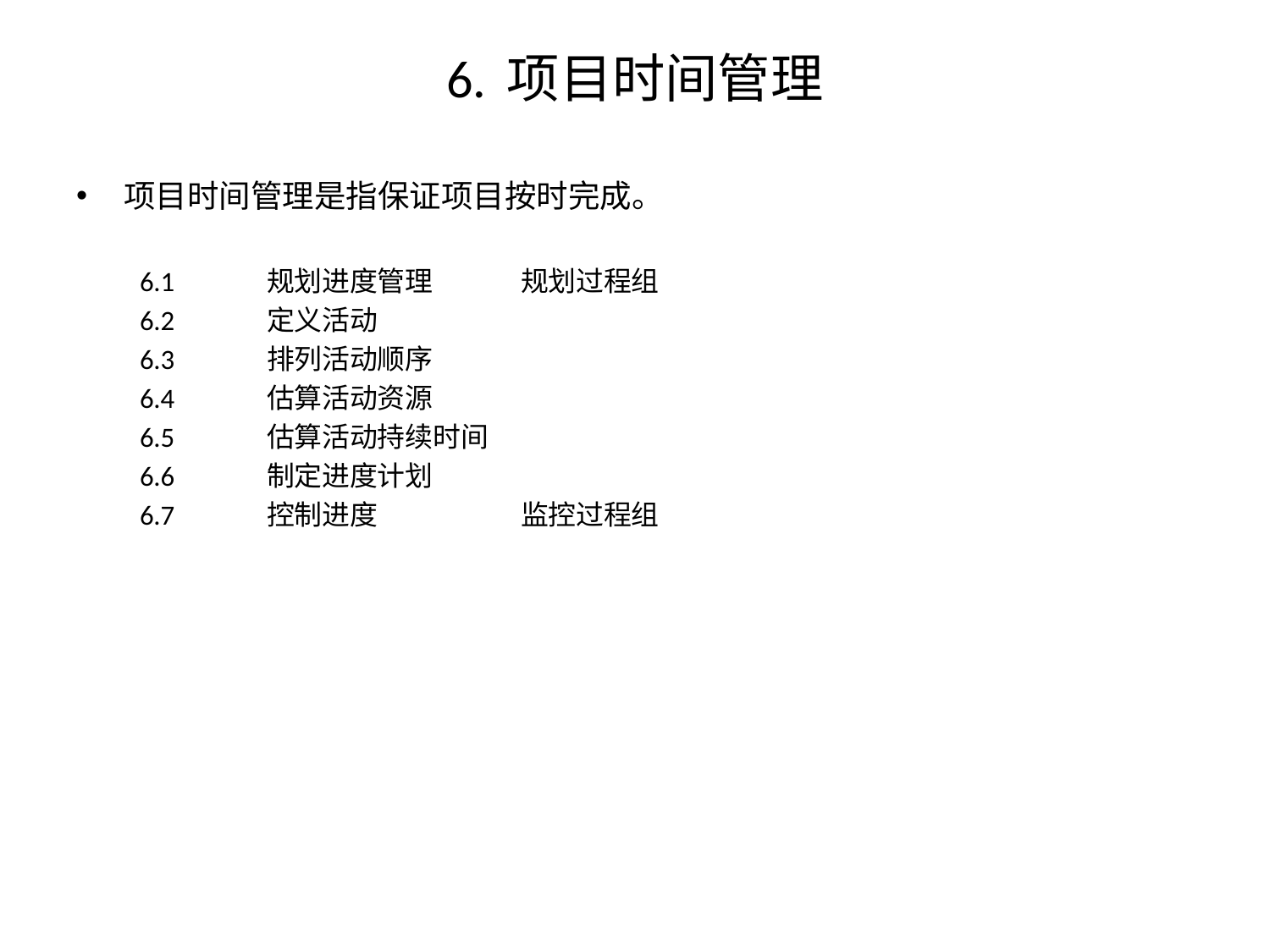

# 6. 项目时间管理
项目时间管理是指保证项目按时完成。

6.1	规划进度管理	规划过程组
6.2	定义活动
6.3	排列活动顺序
6.4	估算活动资源
6.5	估算活动持续时间
6.6	制定进度计划
6.7	控制进度		监控过程组